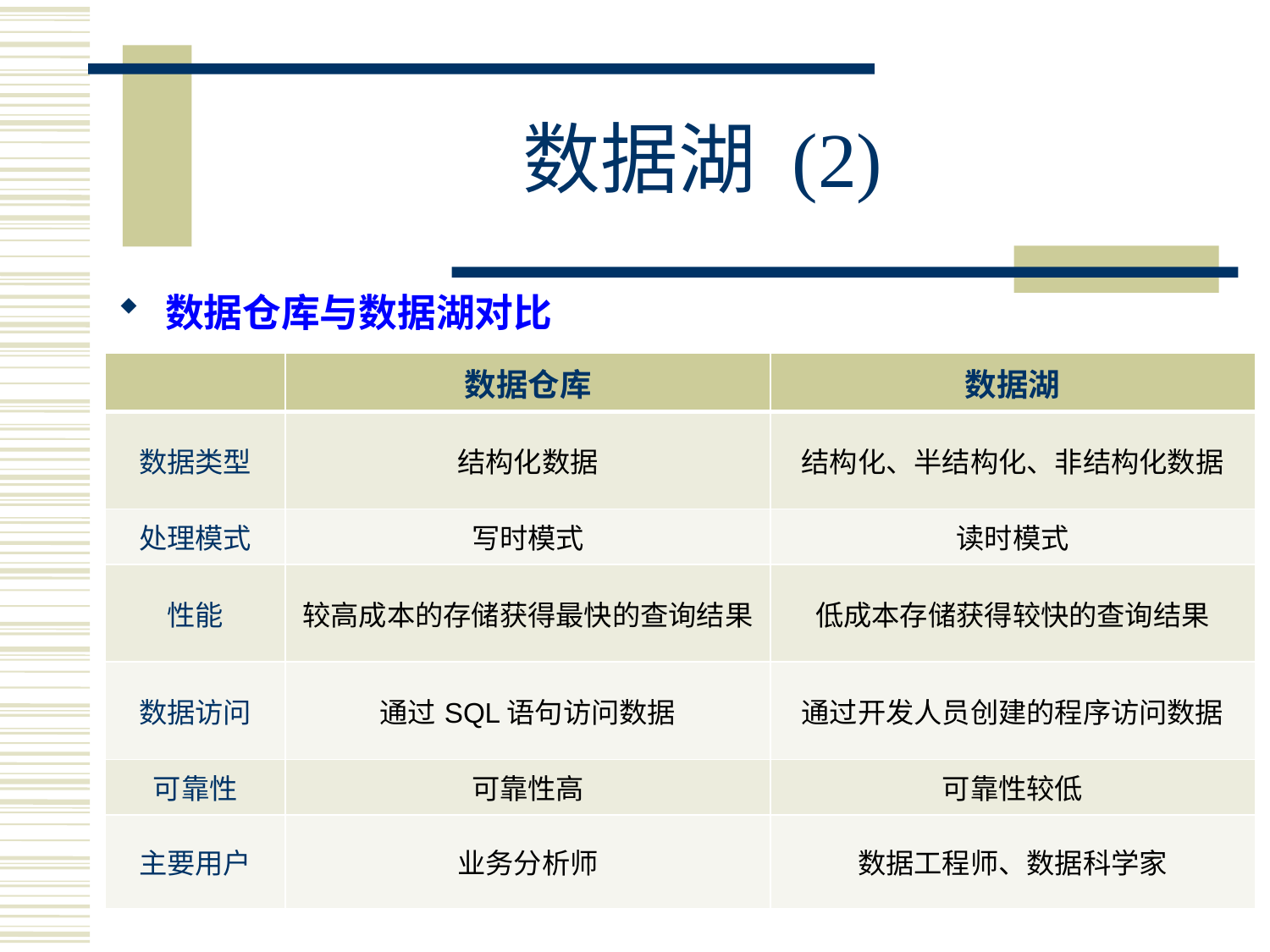

# 数据湖 (2)
数据仓库与数据湖对比
|  | 数据仓库 | 数据湖 |
| --- | --- | --- |
| 数据类型 | 结构化数据 | 结构化、半结构化、非结构化数据 |
| 处理模式 | 写时模式 | 读时模式 |
| 性能 | 较高成本的存储获得最快的查询结果 | 低成本存储获得较快的查询结果 |
| 数据访问 | 通过SQL语句访问数据 | 通过开发人员创建的程序访问数据 |
| 可靠性 | 可靠性高 | 可靠性较低 |
| 主要用户 | 业务分析师 | 数据工程师、数据科学家 |